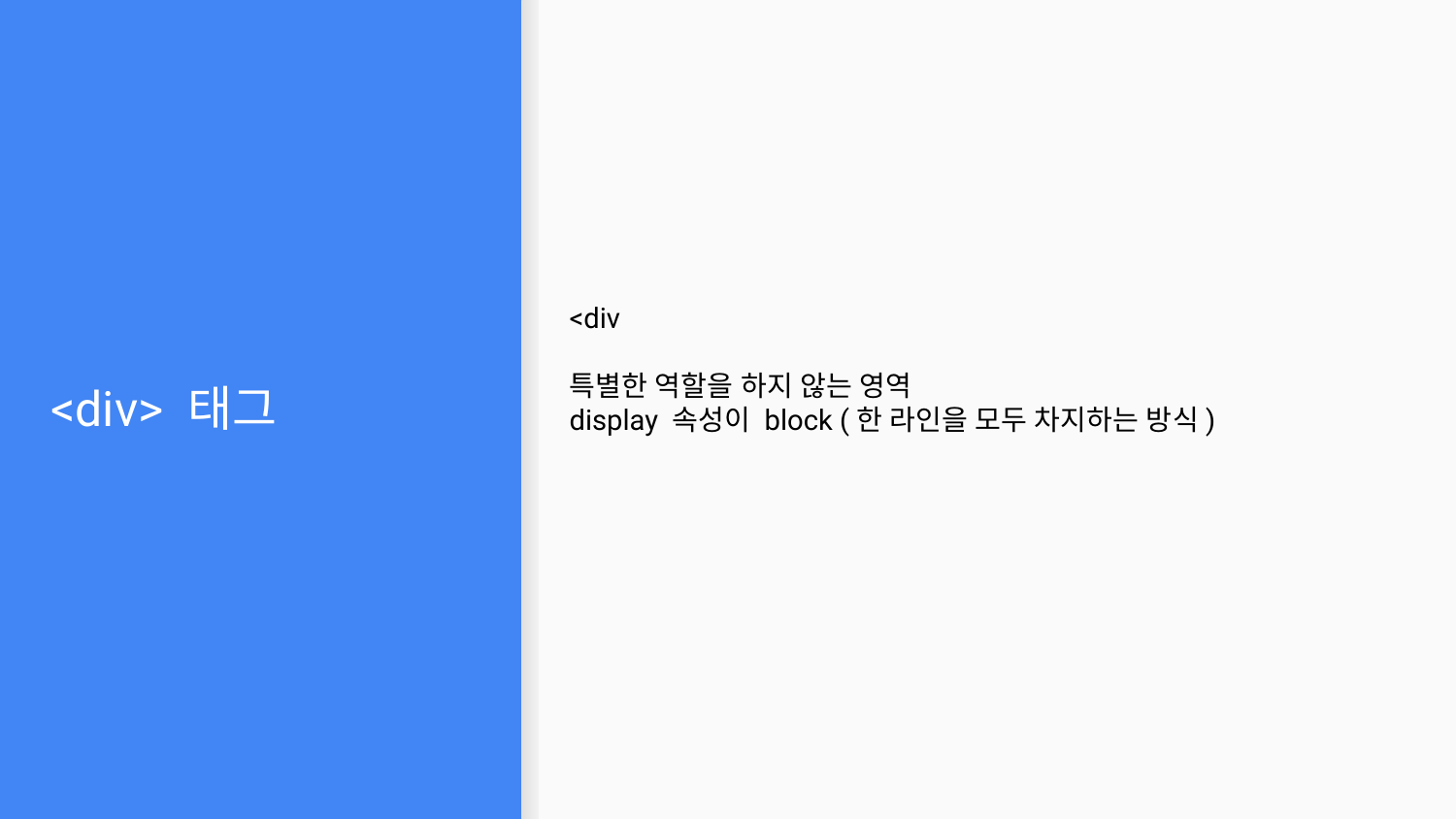

# <div> 태그
<div

특별한 역할을 하지 않는 영역
display 속성이 block (한 라인을 모두 차지하는 방식)